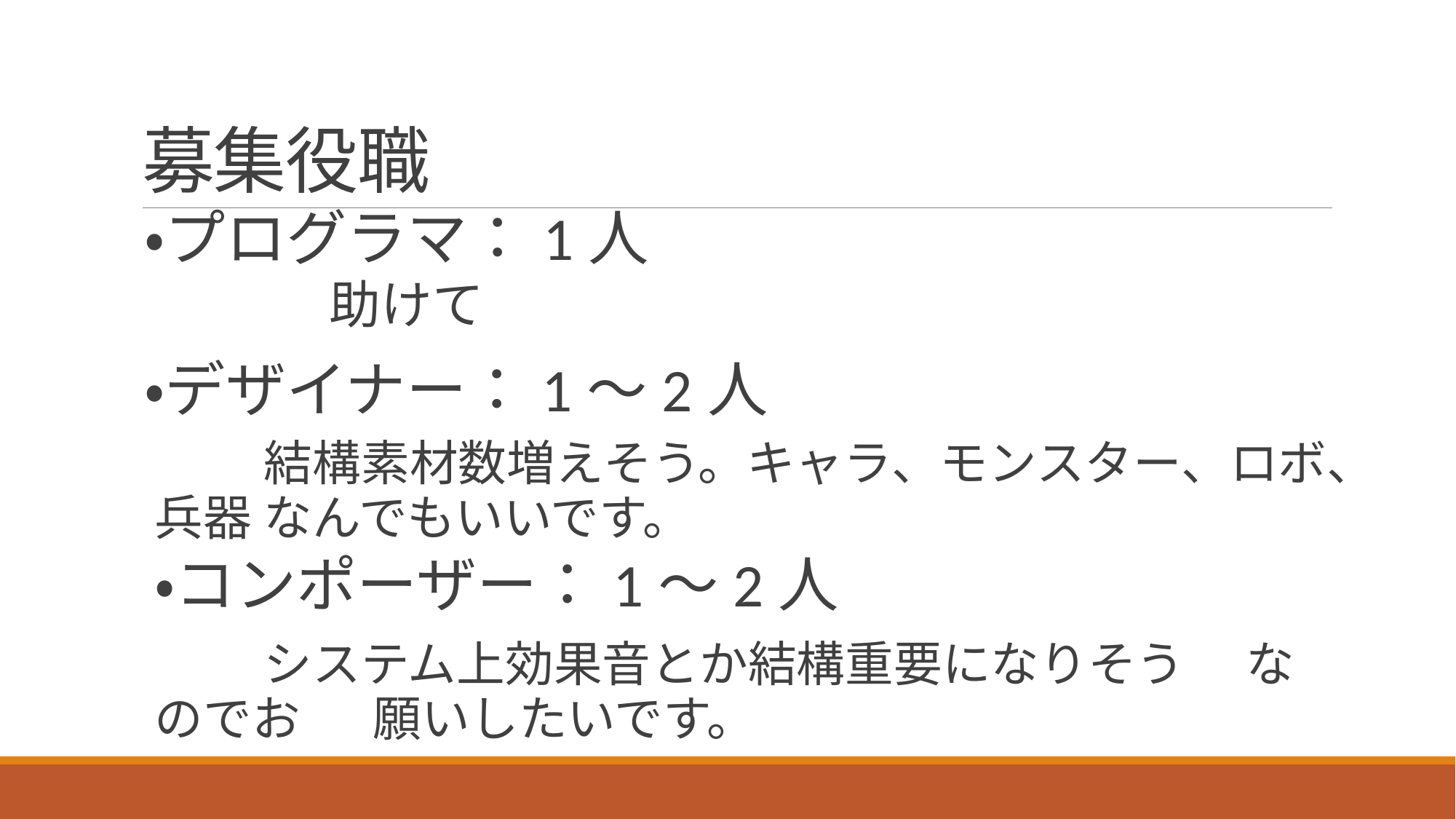

# 募集役職
・プログラマ：1人
	助けて
・デザイナー：1～2人
	結構素材数増えそう。キャラ、モンスター、ロボ、兵器	なんでもいいです。
・コンポーザー：1～2人
	システム上効果音とか結構重要になりそう	なのでお	願いしたいです。